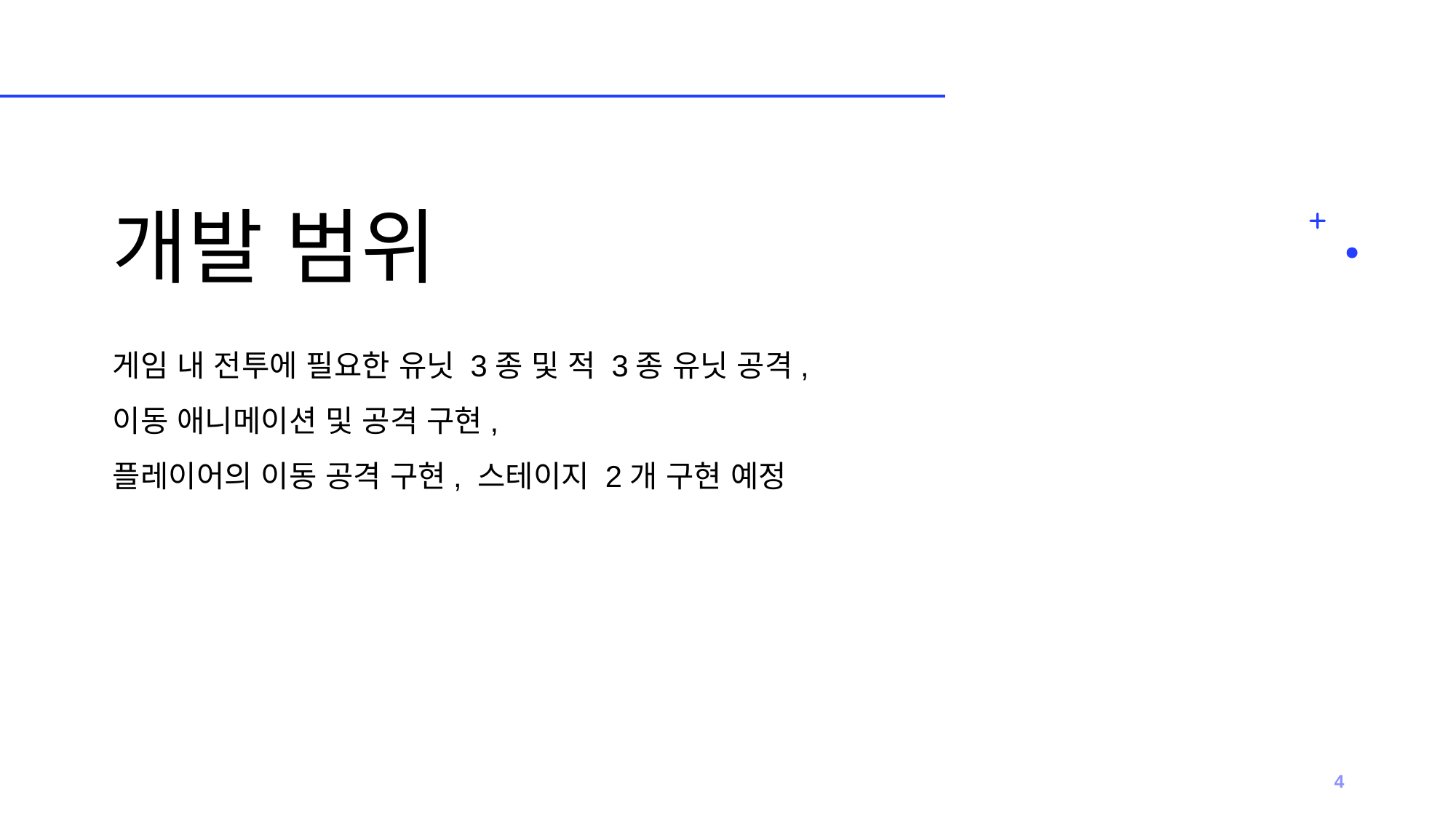

# 개발 범위
게임 내 전투에 필요한 유닛 3종 및 적 3종 유닛 공격,
이동 애니메이션 및 공격 구현,
플레이어의 이동 공격 구현, 스테이지 2개 구현 예정
4